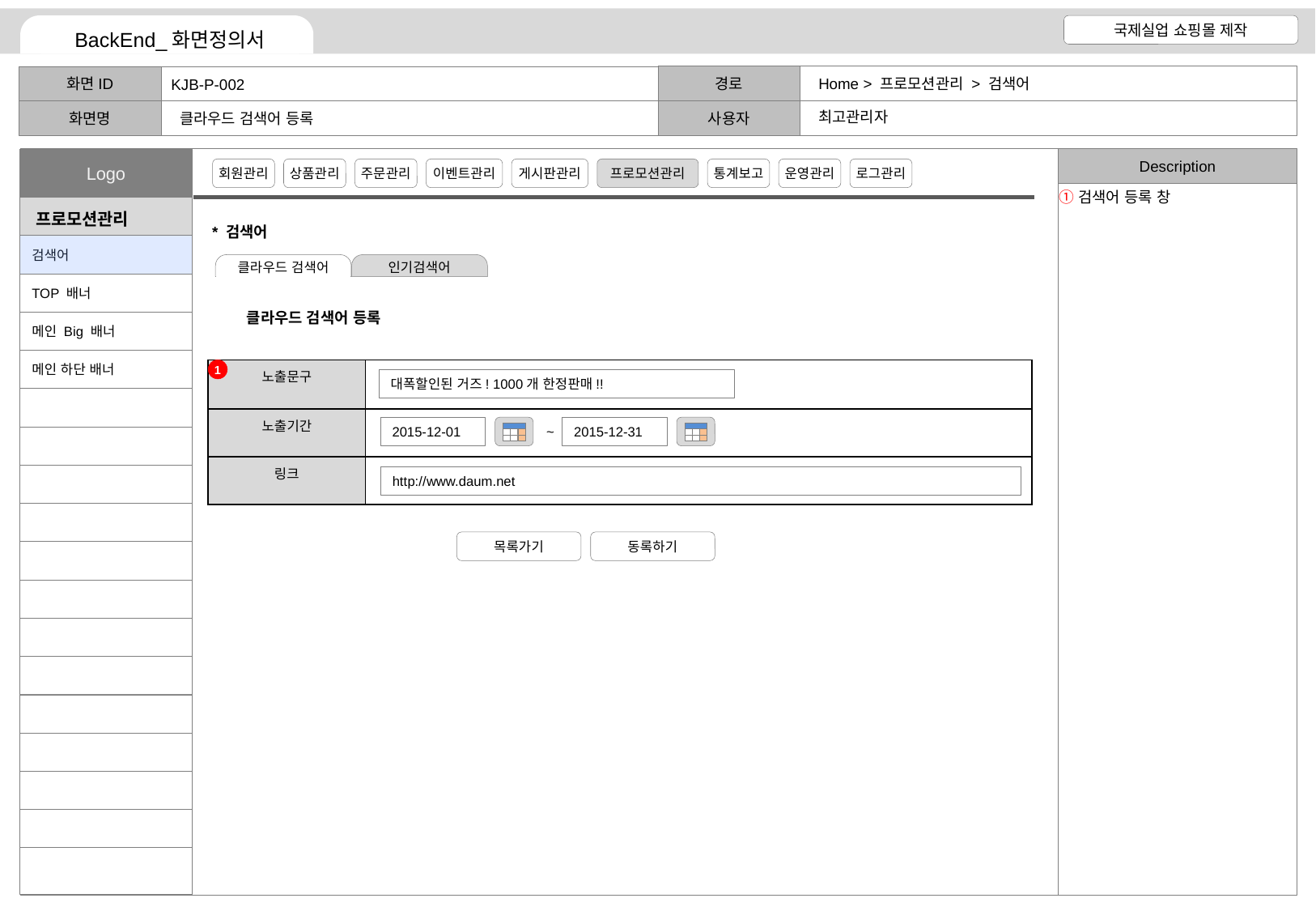

Home > 프로모션관리 > 검색어
KJB-P-002
최고관리자
클라우드 검색어 등록
검색어 등록 창
* 검색어

클라우드 검색어
인기검색어

클라우드 검색어 등록
| 노출문구 |  |
| --- | --- |
| 노출기간 |  |
| 링크 |  |
1
대폭할인된 거즈! 1000개 한정판매!!
2015-12-01

~
2015-12-31

http://www.daum.net
목록가기
동록하기